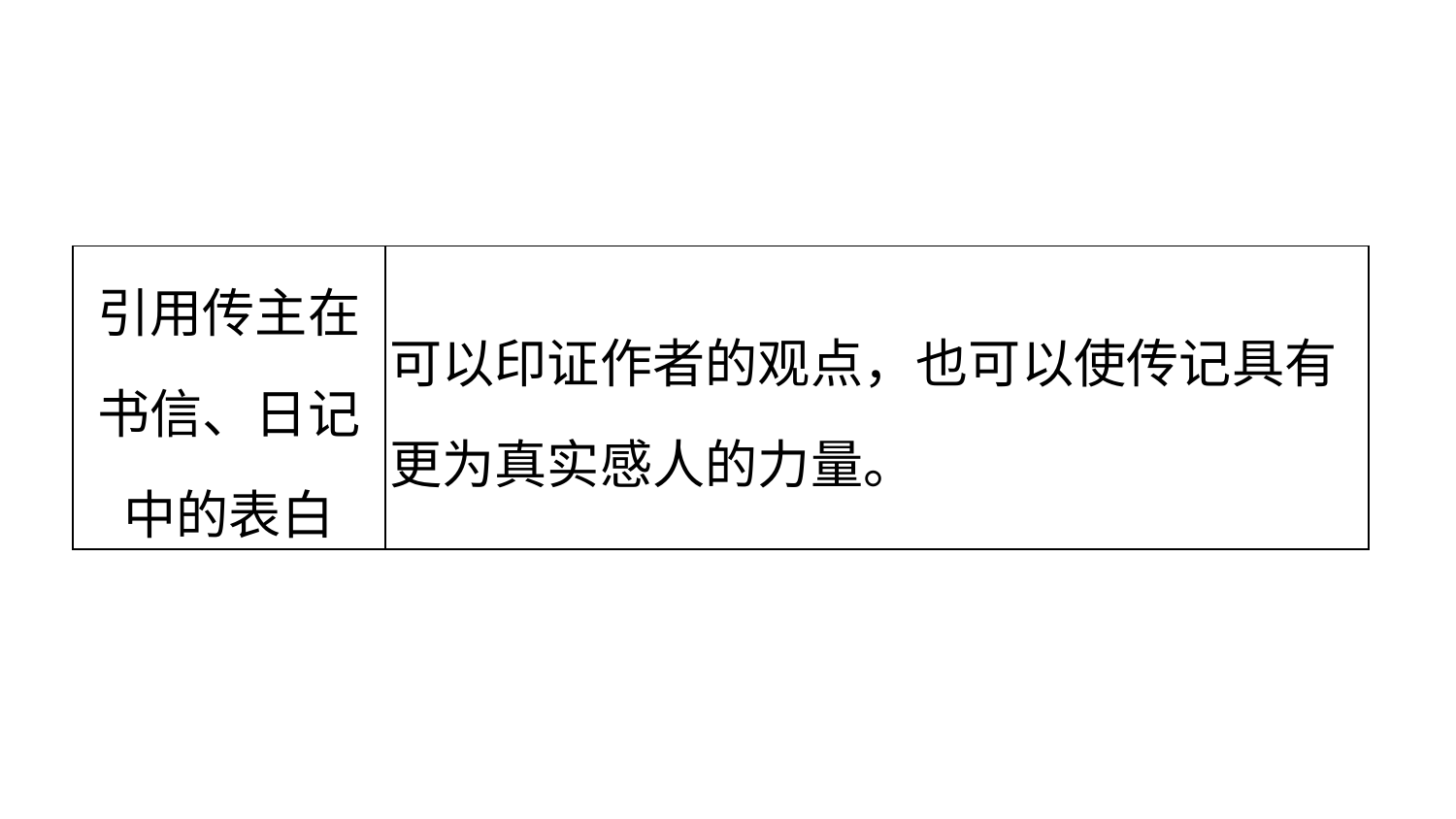

| 引用传主在书信、日记中的表白 | 可以印证作者的观点，也可以使传记具有更为真实感人的力量。 |
| --- | --- |